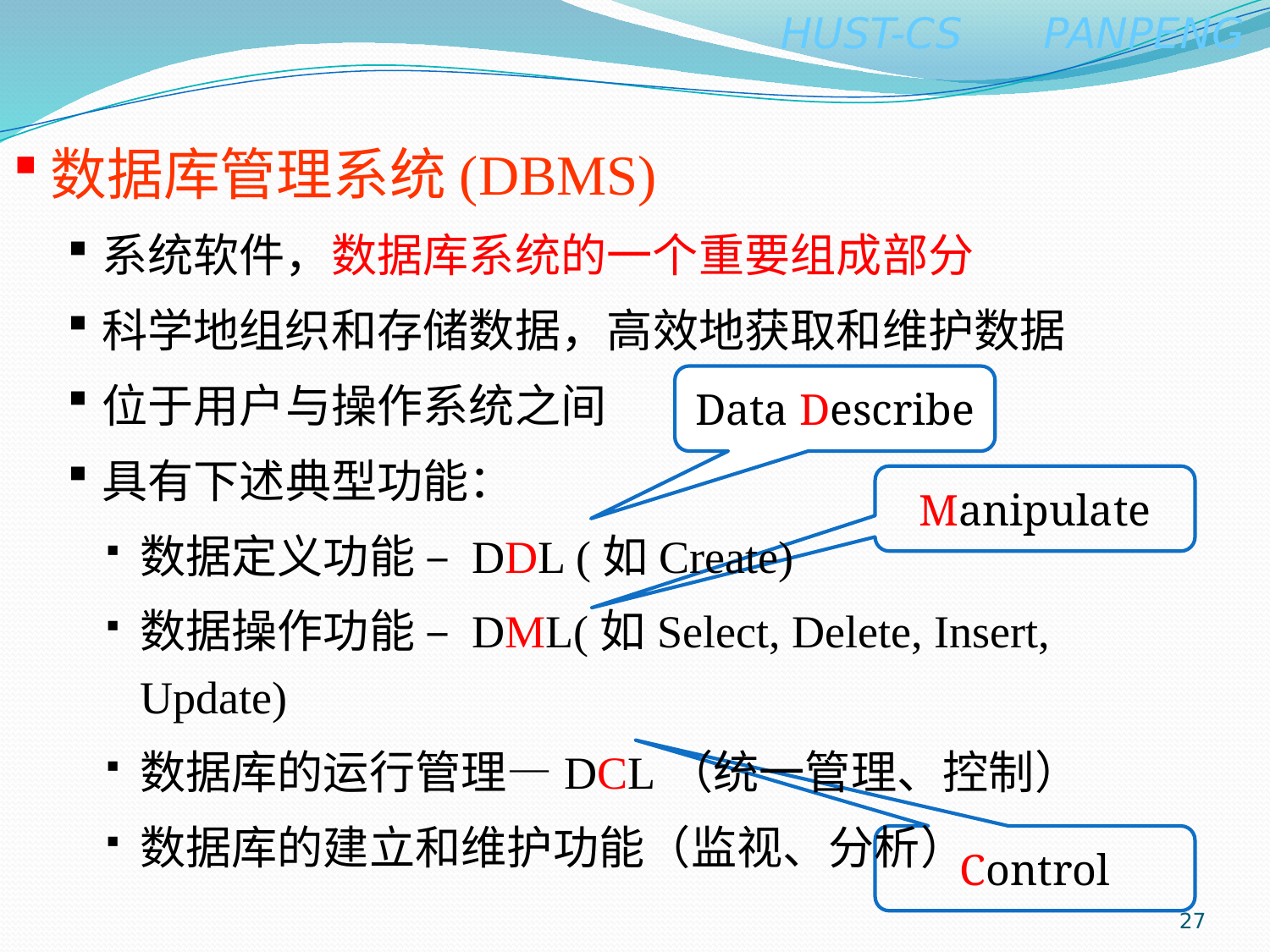

数据库管理系统(DBMS)
系统软件，数据库系统的一个重要组成部分
科学地组织和存储数据，高效地获取和维护数据
位于用户与操作系统之间
具有下述典型功能：
数据定义功能 – DDL (如Create)
数据操作功能 – DML(如Select, Delete, Insert, Update)
数据库的运行管理—DCL（统一管理、控制）
数据库的建立和维护功能（监视、分析）
Data Describe
Manipulate
Control
27